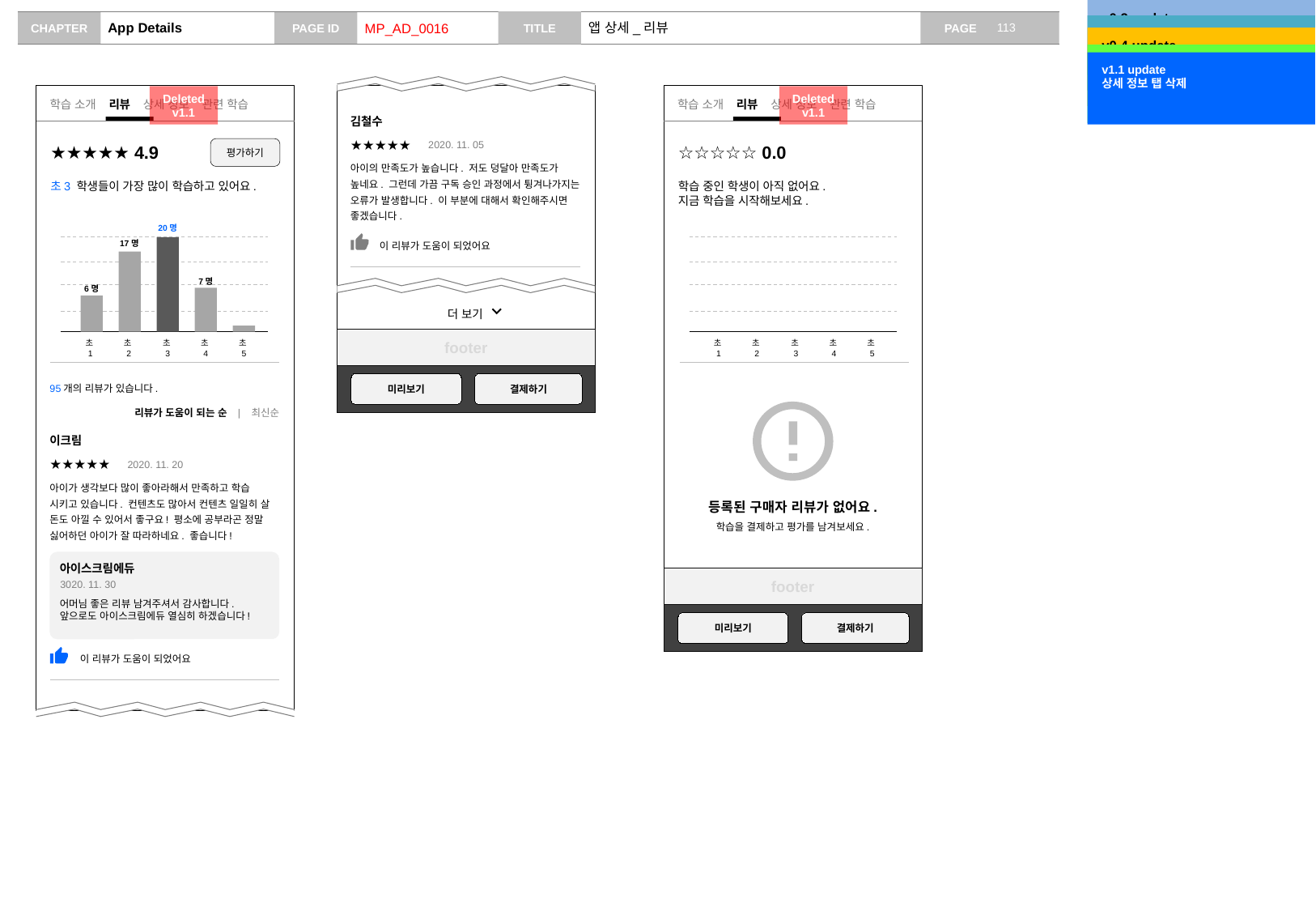

v0.2 update
화면 구성 수정

# App Details
MP_AD_0016
앱 상세_리뷰
v0.3 update
안내 문구 및 그래프 추가
v0.4 update
no data case 추가
v0.5 update
평가 no data case 추가
구독 건수 없는 경우 그래프 노출하도록 변경, 화면 상단 고정 영역 수정
v1.1 update
상세 정보 탭 삭제

Deleted v1.1
Deleted v1.1
학습 소개    리뷰    상세 정보    관련 학습

학습 소개    리뷰    상세 정보    관련 학습

김철수
★★★★★
평가하기
★★★★★ 4.9
2020. 11. 05
☆☆☆☆☆ 0.0

아이의 만족도가 높습니다. 저도 덩달아 만족도가 높네요. 그런데 가끔 구독 승인 과정에서 튕겨나가지는 오류가 발생합니다. 이 부분에 대해서 확인해주시면 좋겠습니다.
초3 학생들이 가장 많이 학습하고 있어요.
학습 중인 학생이 아직 없어요.
지금 학습을 시작해보세요.
20명

17명

7명
6명

초1
초2
초3
초4
초5

이 리뷰가 도움이 되었어요
더 보기

footer

미리보기
결제하기
초1
초2
초3
초4
초5
95개의 리뷰가 있습니다.

등록된 구매자 리뷰가 없어요.
학습을 결제하고 평가를 남겨보세요.
리뷰가 도움이 되는 순   |   최신순
이크림
★★★★★
2020. 11. 20
아이가 생각보다 많이 좋아라해서 만족하고 학습 시키고 있습니다. 컨텐츠도 많아서 컨텐츠 일일히 살 돈도 아낄 수 있어서 좋구요! 평소에 공부라곤 정말 싫어하던 아이가 잘 따라하네요. 좋습니다!

아이스크림에듀
3020. 11. 30
어머님 좋은 리뷰 남겨주셔서 감사합니다. 앞으로도 아이스크림에듀 열심히 하겠습니다!

이 리뷰가 도움이 되었어요
footer

미리보기
결제하기